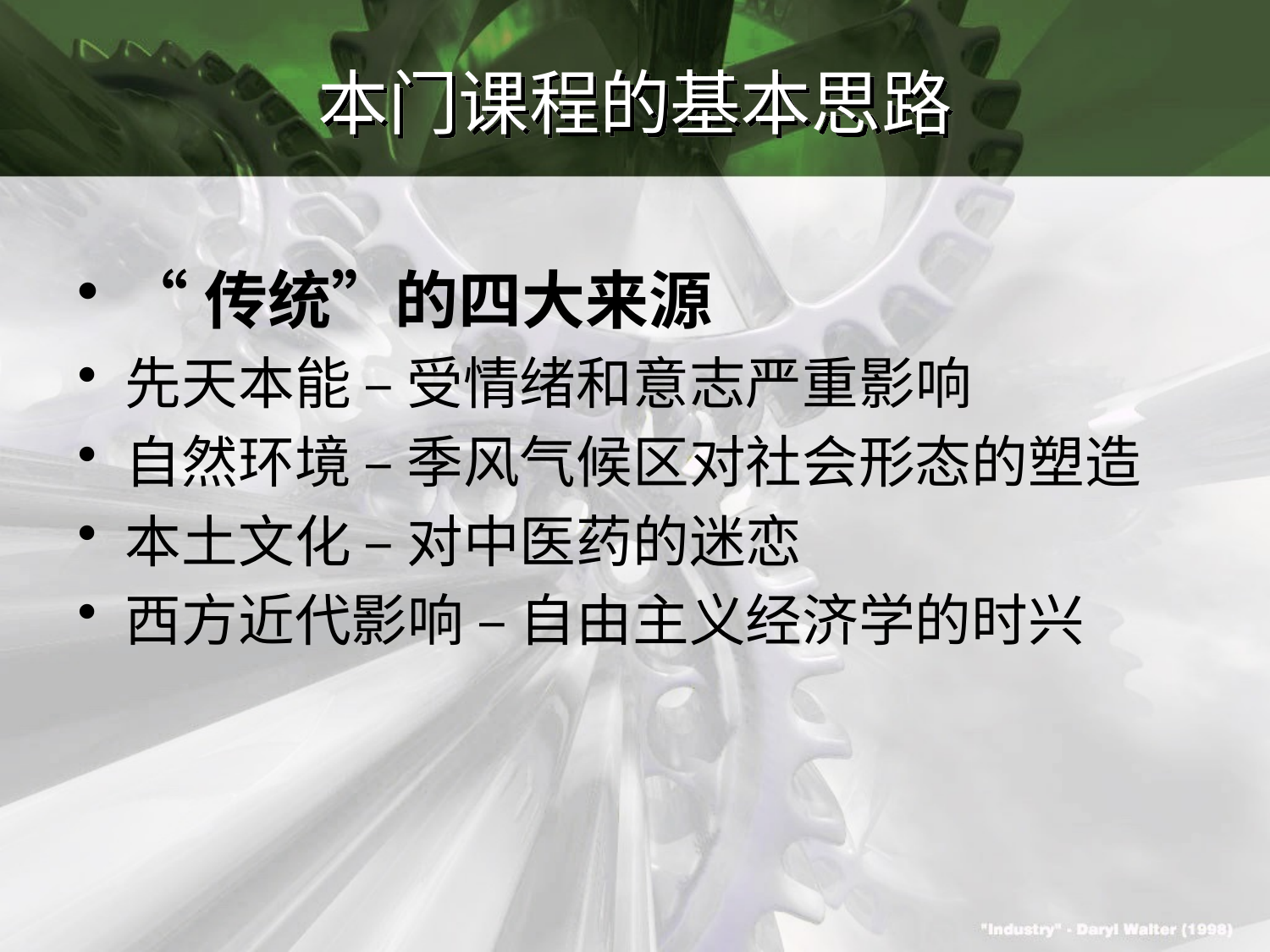

# 本门课程的基本思路
“传统”的四大来源
先天本能 – 受情绪和意志严重影响
自然环境 – 季风气候区对社会形态的塑造
本土文化 – 对中医药的迷恋
西方近代影响 – 自由主义经济学的时兴